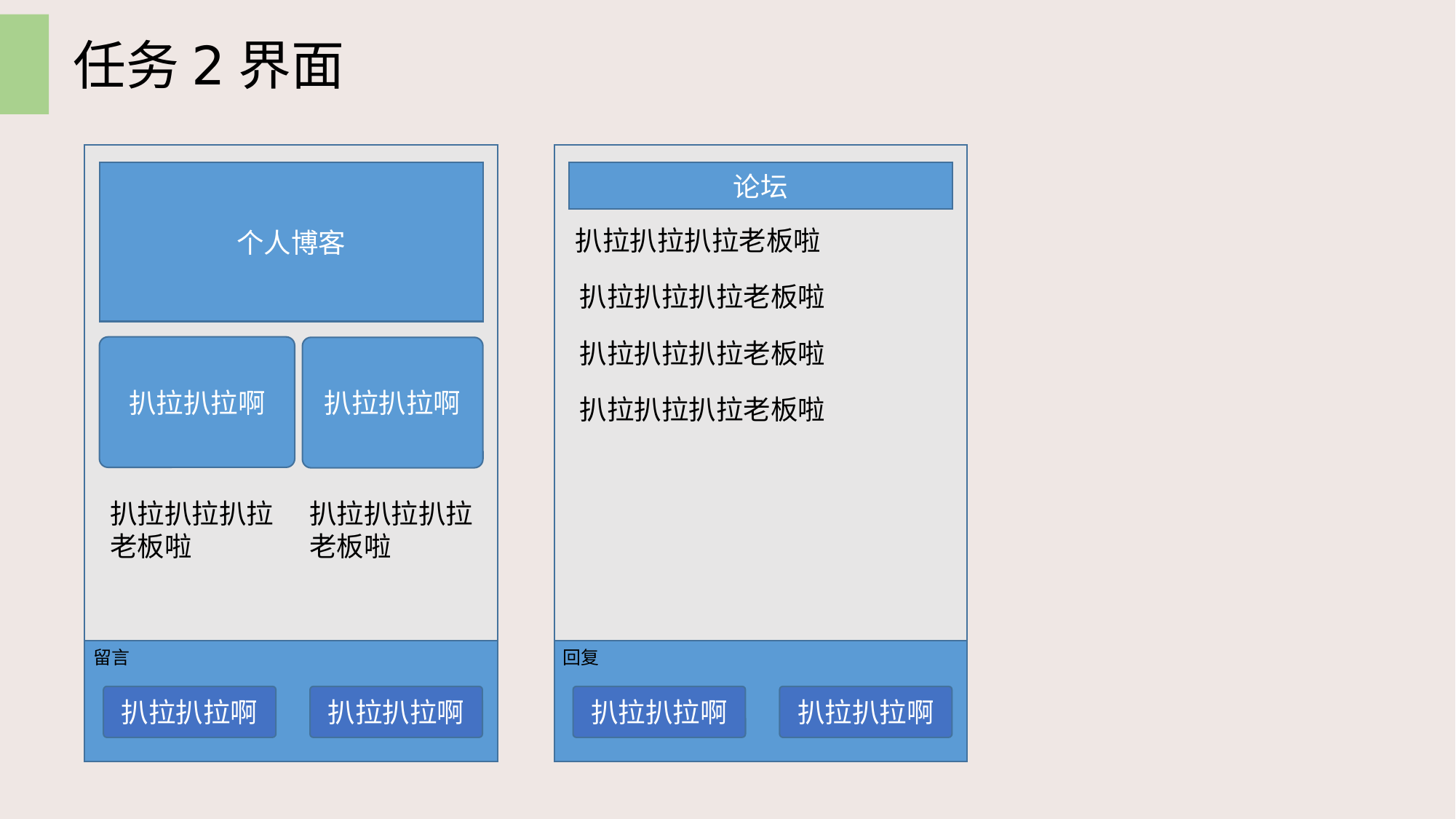

任务2界面

个人博客
论坛
扒拉扒拉扒拉老板啦
扒拉扒拉扒拉老板啦
扒拉扒拉扒拉老板啦
扒拉扒拉啊
扒拉扒拉啊
扒拉扒拉扒拉老板啦
扒拉扒拉扒拉老板啦
扒拉扒拉扒拉老板啦
留言

回复

扒拉扒拉啊
扒拉扒拉啊
扒拉扒拉啊
扒拉扒拉啊